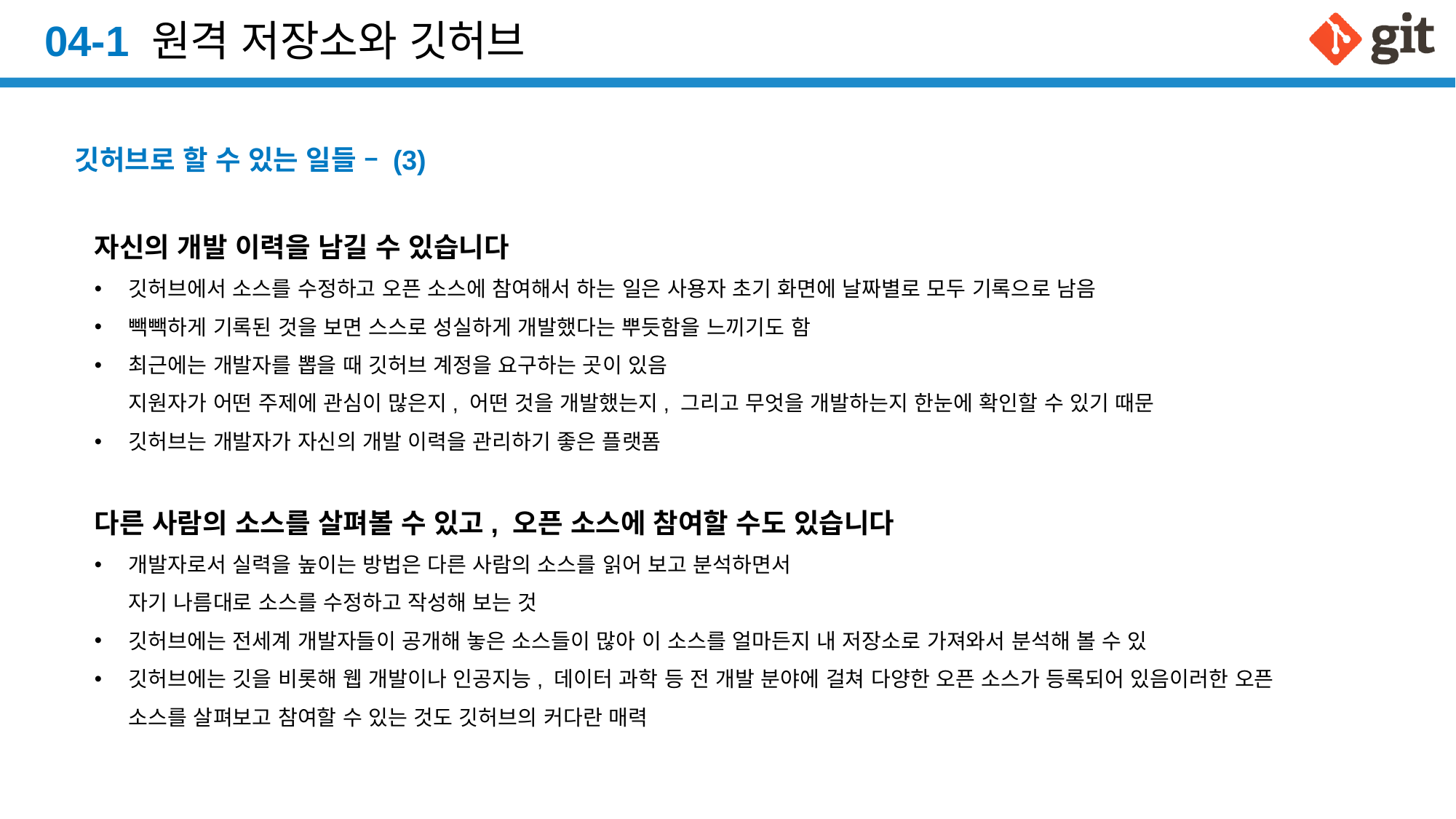

# 04-1 원격 저장소와 깃허브
깃허브로 할 수 있는 일들 – (3)
자신의 개발 이력을 남길 수 있습니다
깃허브에서 소스를 수정하고 오픈 소스에 참여해서 하는 일은 사용자 초기 화면에 날짜별로 모두 기록으로 남음
빽빽하게 기록된 것을 보면 스스로 성실하게 개발했다는 뿌듯함을 느끼기도 함
최근에는 개발자를 뽑을 때 깃허브 계정을 요구하는 곳이 있음
지원자가 어떤 주제에 관심이 많은지, 어떤 것을 개발했는지, 그리고 무엇을 개발하는지 한눈에 확인할 수 있기 때문
깃허브는 개발자가 자신의 개발 이력을 관리하기 좋은 플랫폼
다른 사람의 소스를 살펴볼 수 있고, 오픈 소스에 참여할 수도 있습니다
개발자로서 실력을 높이는 방법은 다른 사람의 소스를 읽어 보고 분석하면서
자기 나름대로 소스를 수정하고 작성해 보는 것
깃허브에는 전세계 개발자들이 공개해 놓은 소스들이 많아 이 소스를 얼마든지 내 저장소로 가져와서 분석해 볼 수 있
깃허브에는 깃을 비롯해 웹 개발이나 인공지능, 데이터 과학 등 전 개발 분야에 걸쳐 다양한 오픈 소스가 등록되어 있음이러한 오픈 소스를 살펴보고 참여할 수 있는 것도 깃허브의 커다란 매력